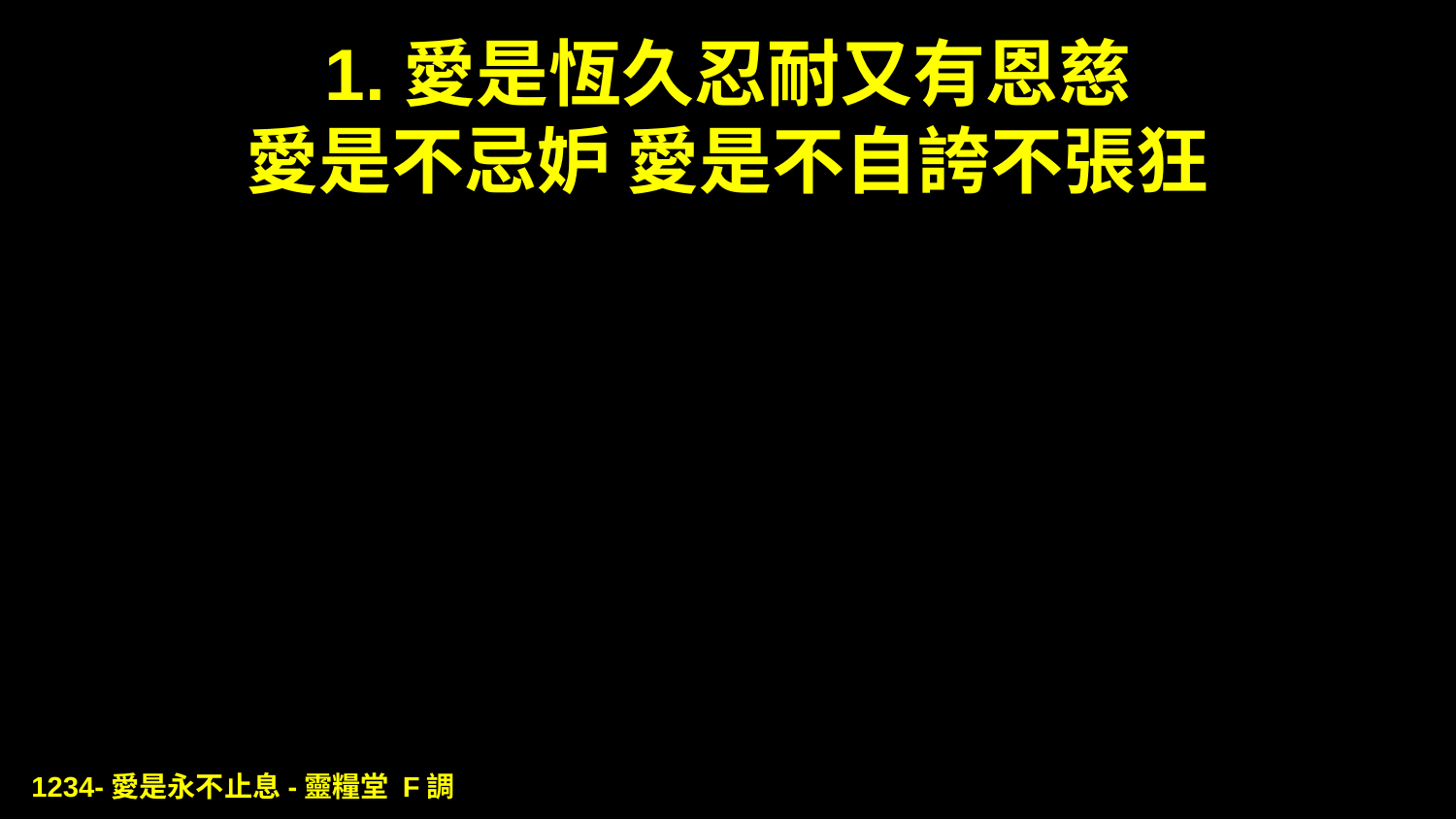

# 1.愛是恆久忍耐又有恩慈 愛是不忌妒 愛是不自誇不張狂
1234-愛是永不止息-靈糧堂 F調